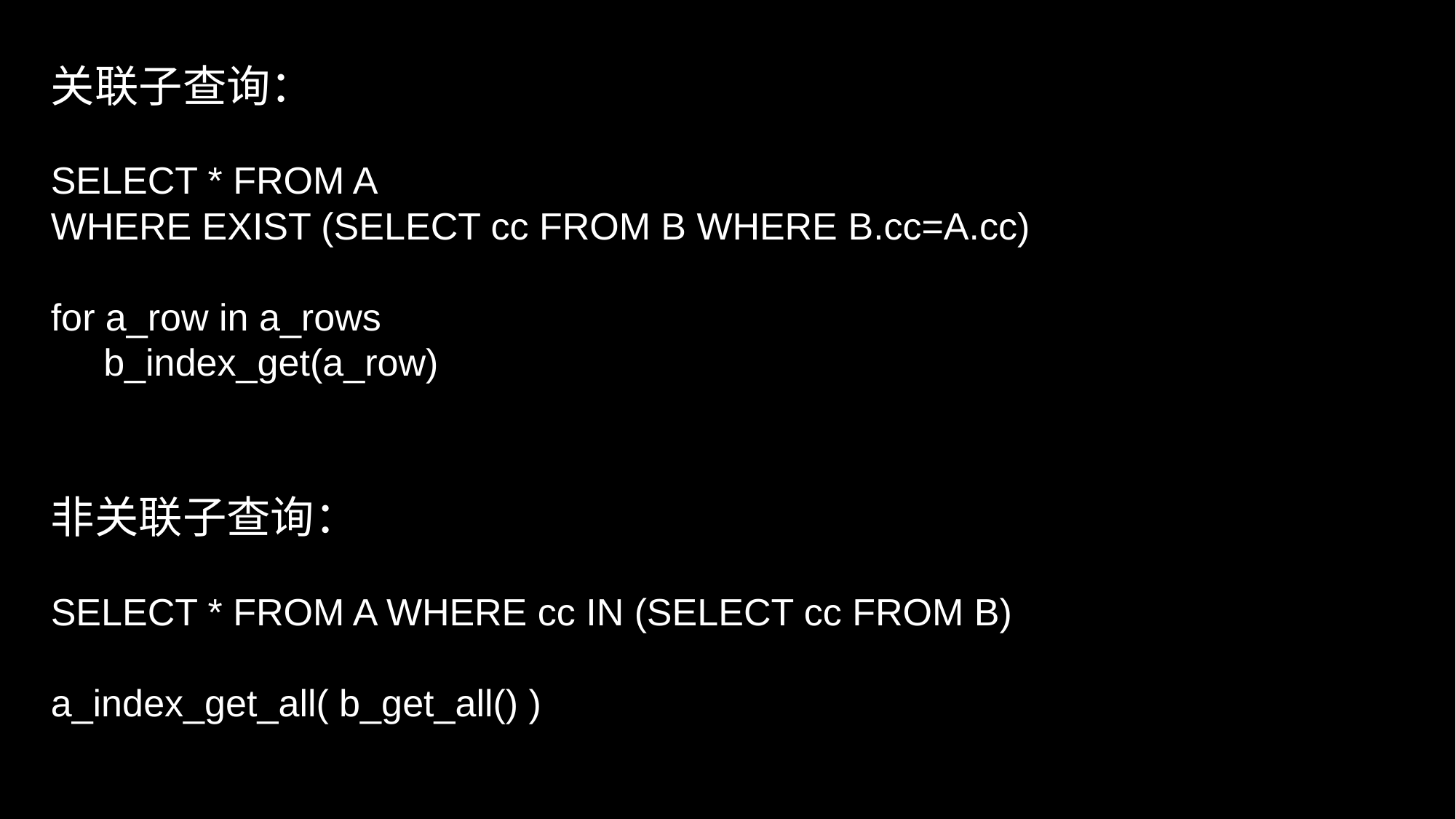

关联子查询：

SELECT * FROM A
WHERE EXIST (SELECT cc FROM B WHERE B.cc=A.cc)

for a_row in a_rows
     b_index_get(a_row)

非关联子查询：

SELECT * FROM A WHERE cc IN (SELECT cc FROM B)

a_index_get_all( b_get_all() )